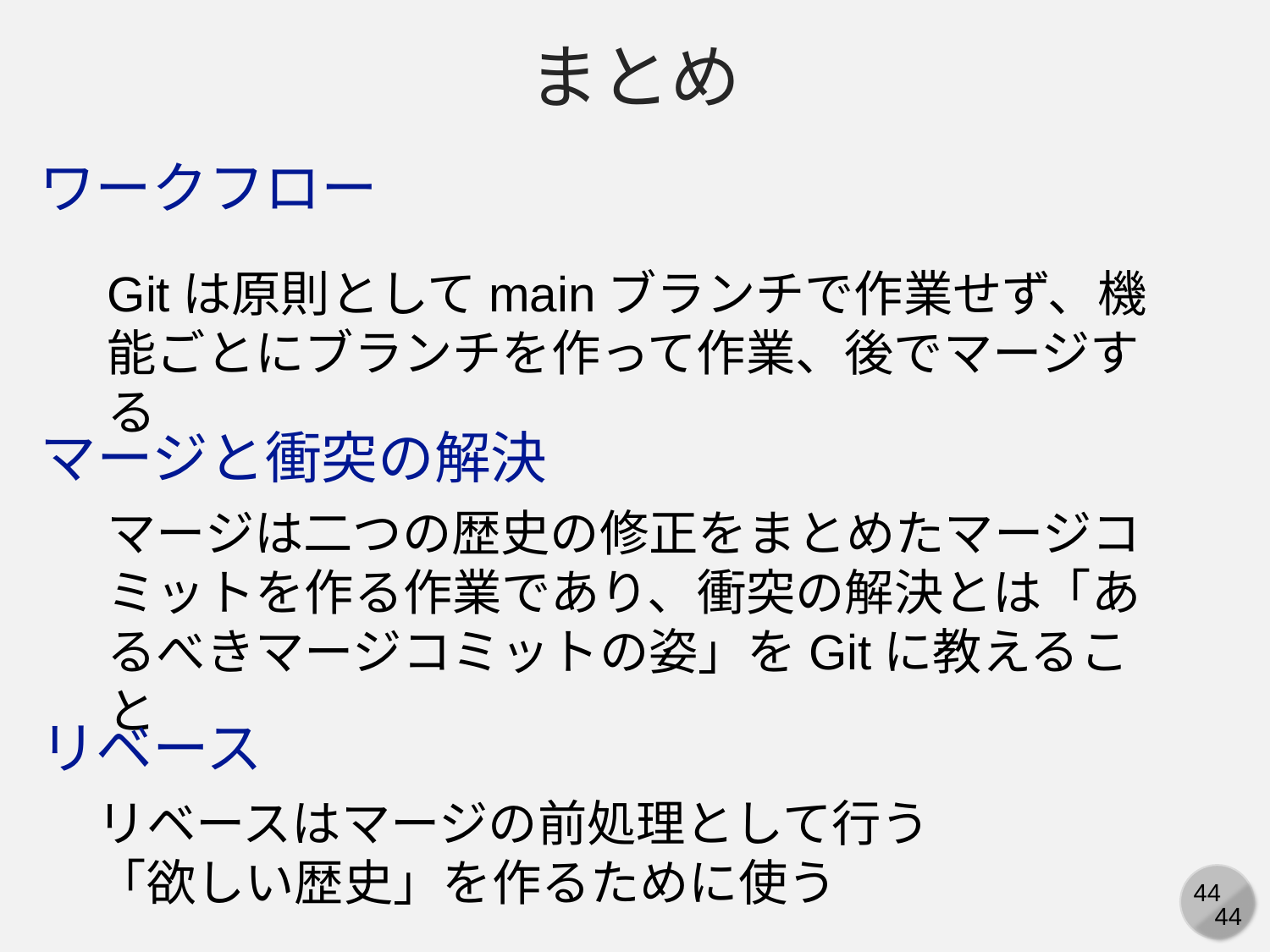

まとめ
ワークフロー
Gitは原則としてmainブランチで作業せず、機能ごとにブランチを作って作業、後でマージする
マージと衝突の解決
マージは二つの歴史の修正をまとめたマージコミットを作る作業であり、衝突の解決とは「あるべきマージコミットの姿」をGitに教えること
リベース
リベースはマージの前処理として行う
「欲しい歴史」を作るために使う